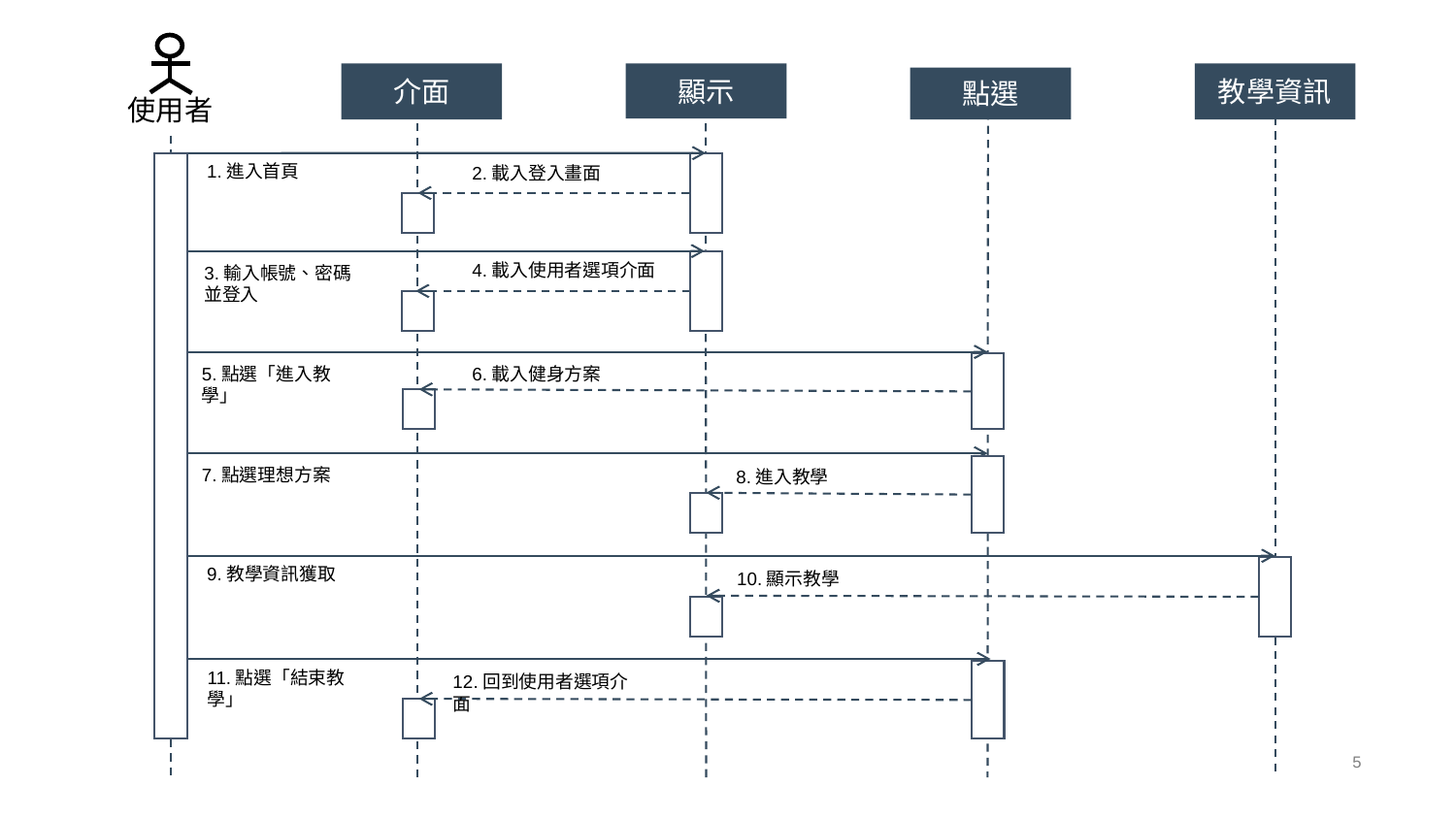

使用者
介面
顯示
教學資訊
健身學習開發者
點選
健身系統使用者

1.進入首頁

2.載入登入畫面

4.載入使用者選項介面

3.輸入帳號、密碼並登入

6.載入健身方案
5.點選「進入教學」

7.點選理想方案

8.進入教學

9.教學資訊獲取

10.顯示教學

11.點選「結束教學」

12.回到使用者選項介面

5